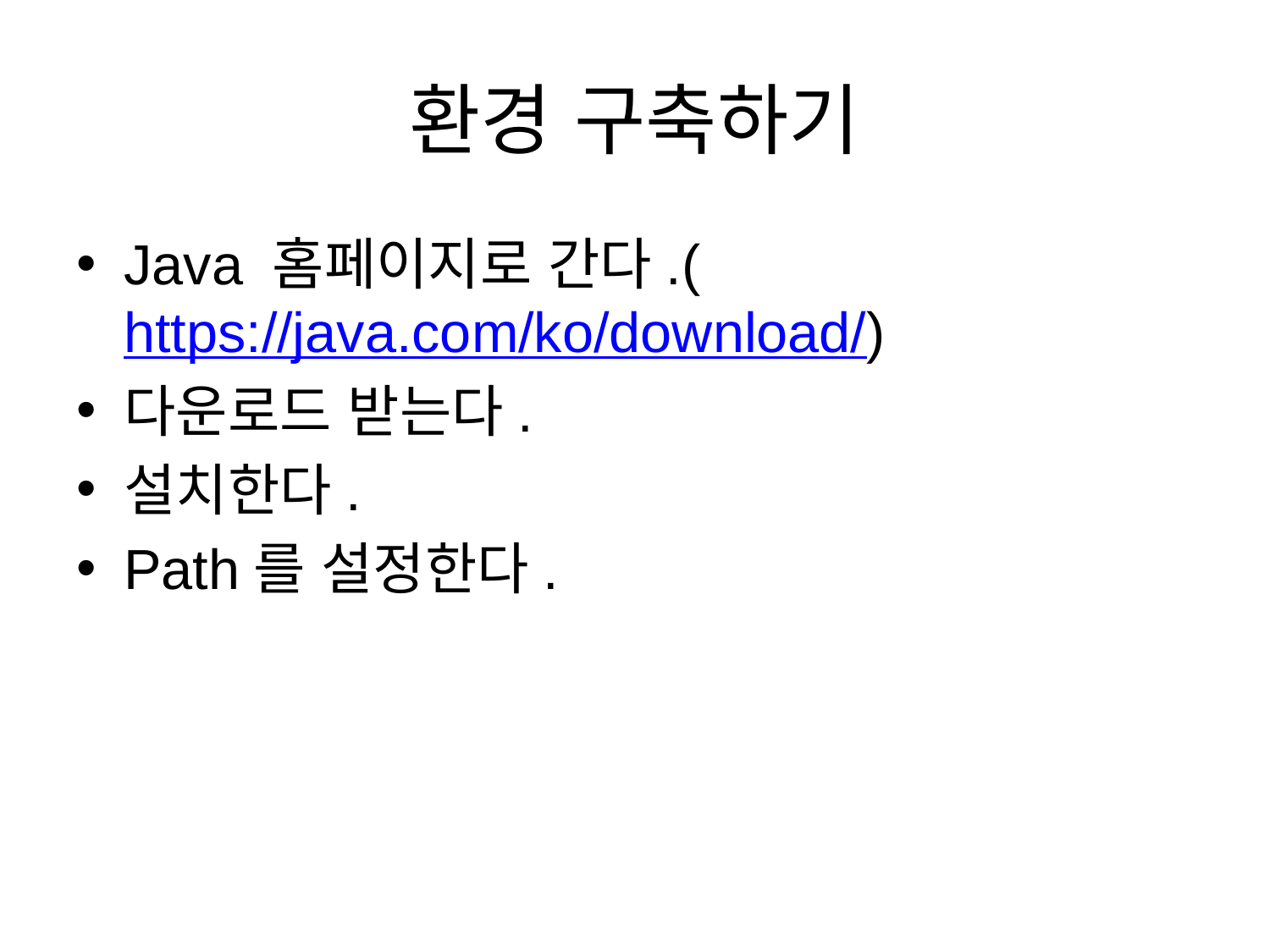

# 환경 구축하기
Java 홈페이지로 간다.(https://java.com/ko/download/)
다운로드 받는다.
설치한다.
Path를 설정한다.